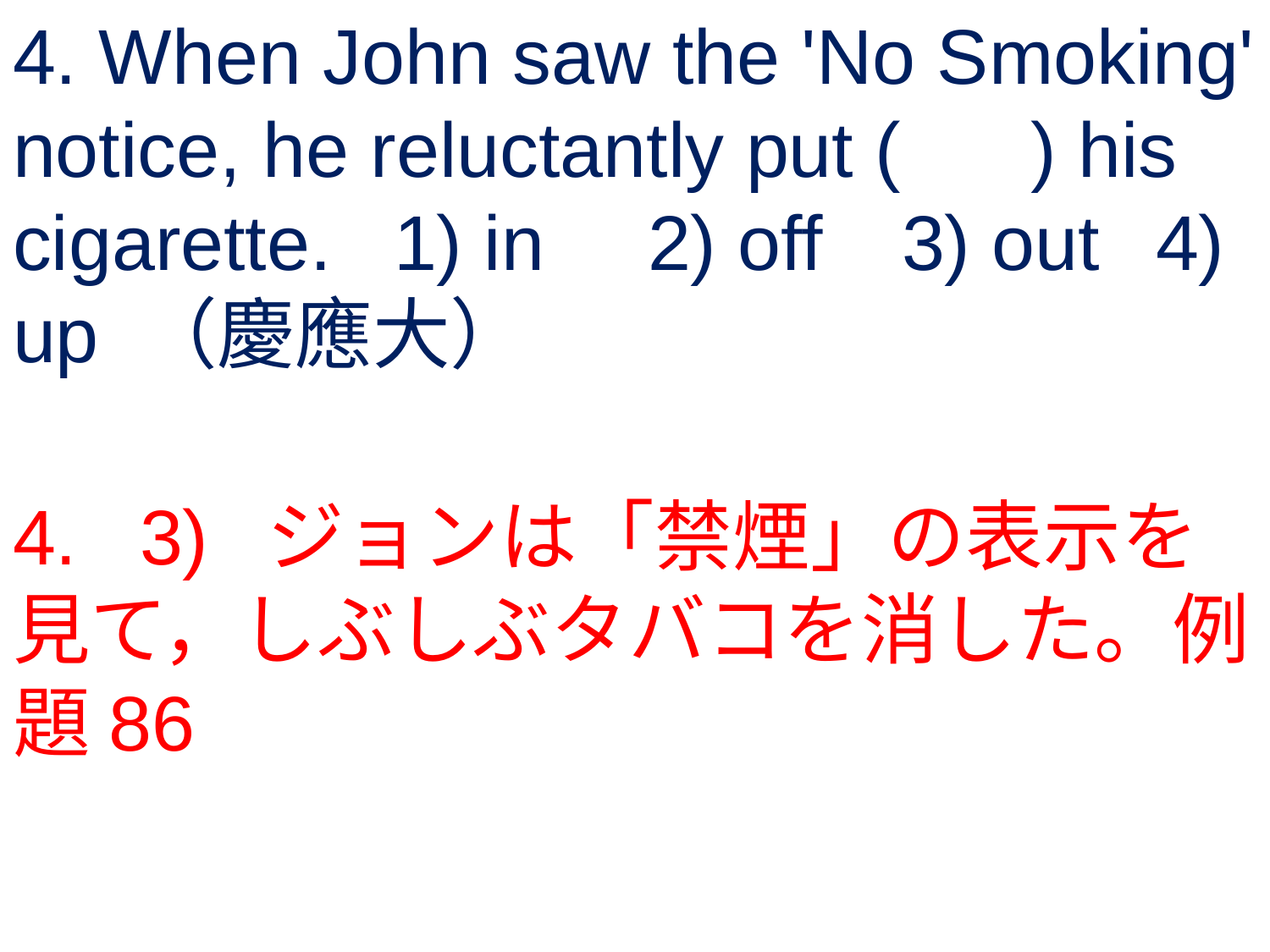

# 4. When John saw the 'No Smoking' notice, he reluctantly put (      ) his cigarette.	1) in	2) off	3) out	4) up	（慶應大）
4.	3) 	ジョンは「禁煙」の表示を見て，しぶしぶタバコを消した。例題86